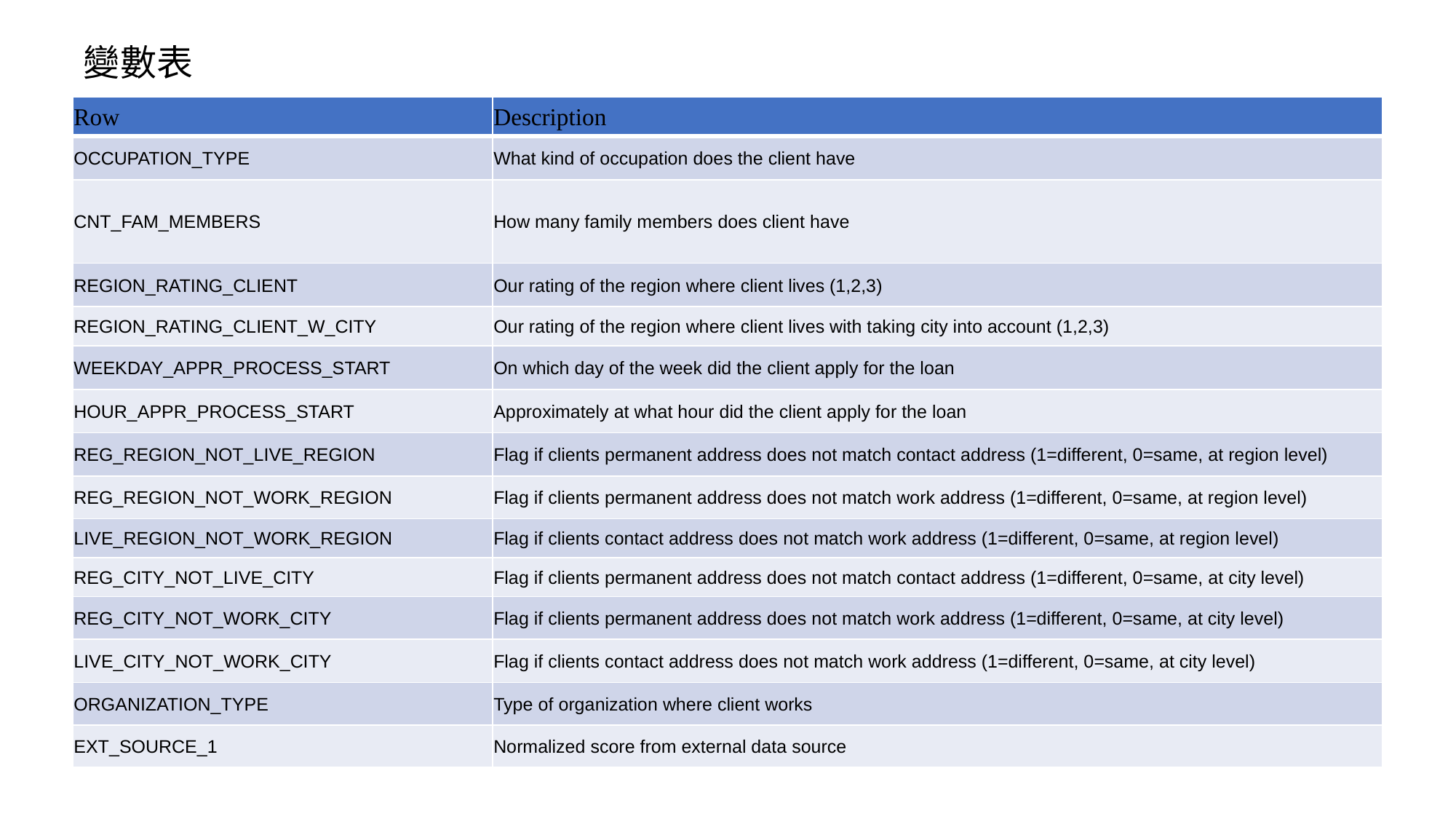

變數表
| Row | Description |
| --- | --- |
| OCCUPATION\_TYPE | What kind of occupation does the client have |
| CNT\_FAM\_MEMBERS | How many family members does client have |
| REGION\_RATING\_CLIENT | Our rating of the region where client lives (1,2,3) |
| REGION\_RATING\_CLIENT\_W\_CITY | Our rating of the region where client lives with taking city into account (1,2,3) |
| WEEKDAY\_APPR\_PROCESS\_START | On which day of the week did the client apply for the loan |
| HOUR\_APPR\_PROCESS\_START | Approximately at what hour did the client apply for the loan |
| REG\_REGION\_NOT\_LIVE\_REGION | Flag if clients permanent address does not match contact address (1=different, 0=same, at region level) |
| REG\_REGION\_NOT\_WORK\_REGION | Flag if clients permanent address does not match work address (1=different, 0=same, at region level) |
| LIVE\_REGION\_NOT\_WORK\_REGION | Flag if clients contact address does not match work address (1=different, 0=same, at region level) |
| REG\_CITY\_NOT\_LIVE\_CITY | Flag if clients permanent address does not match contact address (1=different, 0=same, at city level) |
| REG\_CITY\_NOT\_WORK\_CITY | Flag if clients permanent address does not match work address (1=different, 0=same, at city level) |
| LIVE\_CITY\_NOT\_WORK\_CITY | Flag if clients contact address does not match work address (1=different, 0=same, at city level) |
| ORGANIZATION\_TYPE | Type of organization where client works |
| EXT\_SOURCE\_1 | Normalized score from external data source |